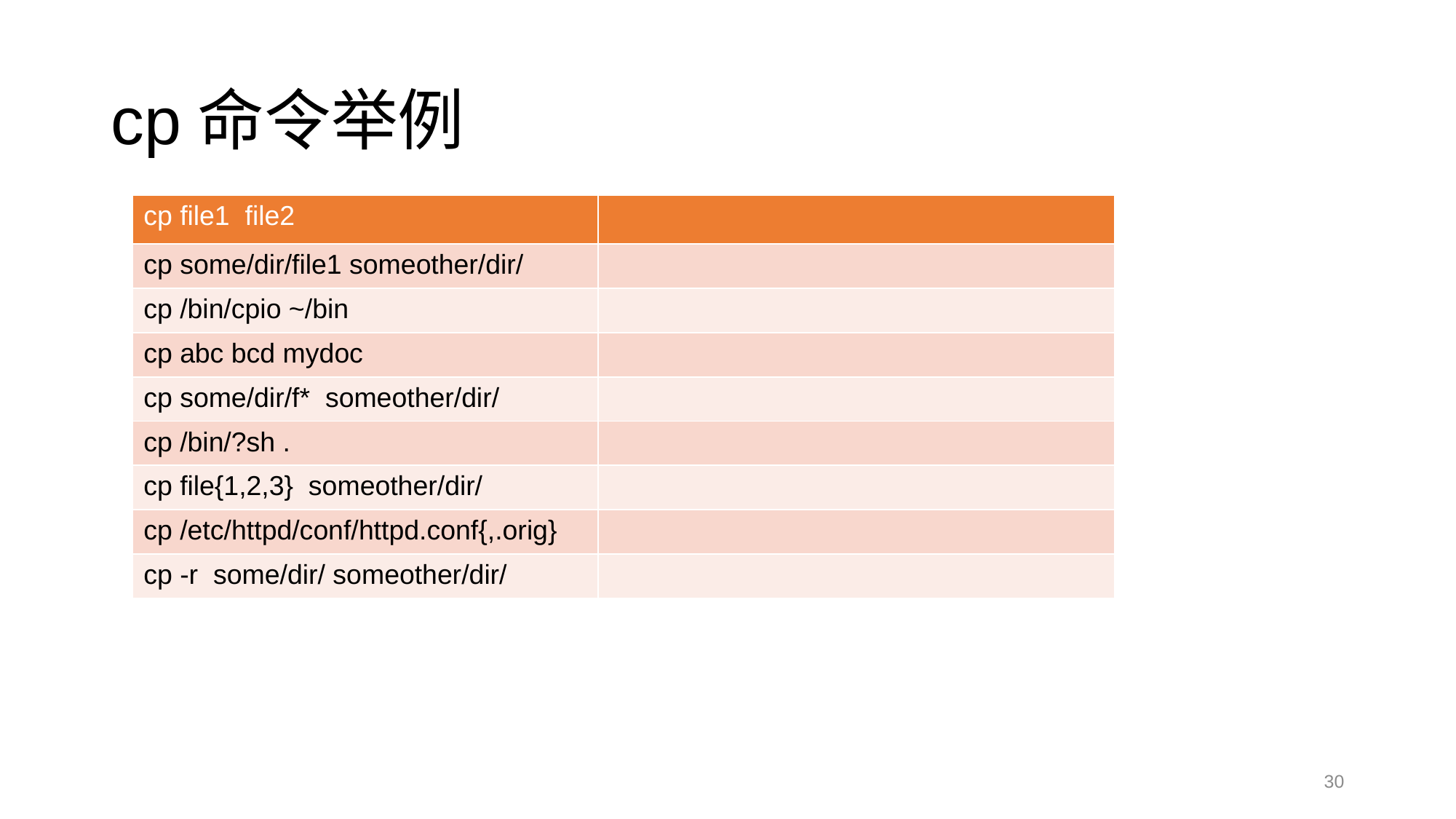

# cp命令举例
| cp file1 file2 |  |
| --- | --- |
| cp some/dir/file1 someother/dir/ |  |
| cp /bin/cpio ~/bin |  |
| cp abc bcd mydoc |  |
| cp some/dir/f\* someother/dir/ |  |
| cp /bin/?sh . |  |
| cp file{1,2,3} someother/dir/ |  |
| cp /etc/httpd/conf/httpd.conf{,.orig} |  |
| cp -r some/dir/ someother/dir/ |  |
30